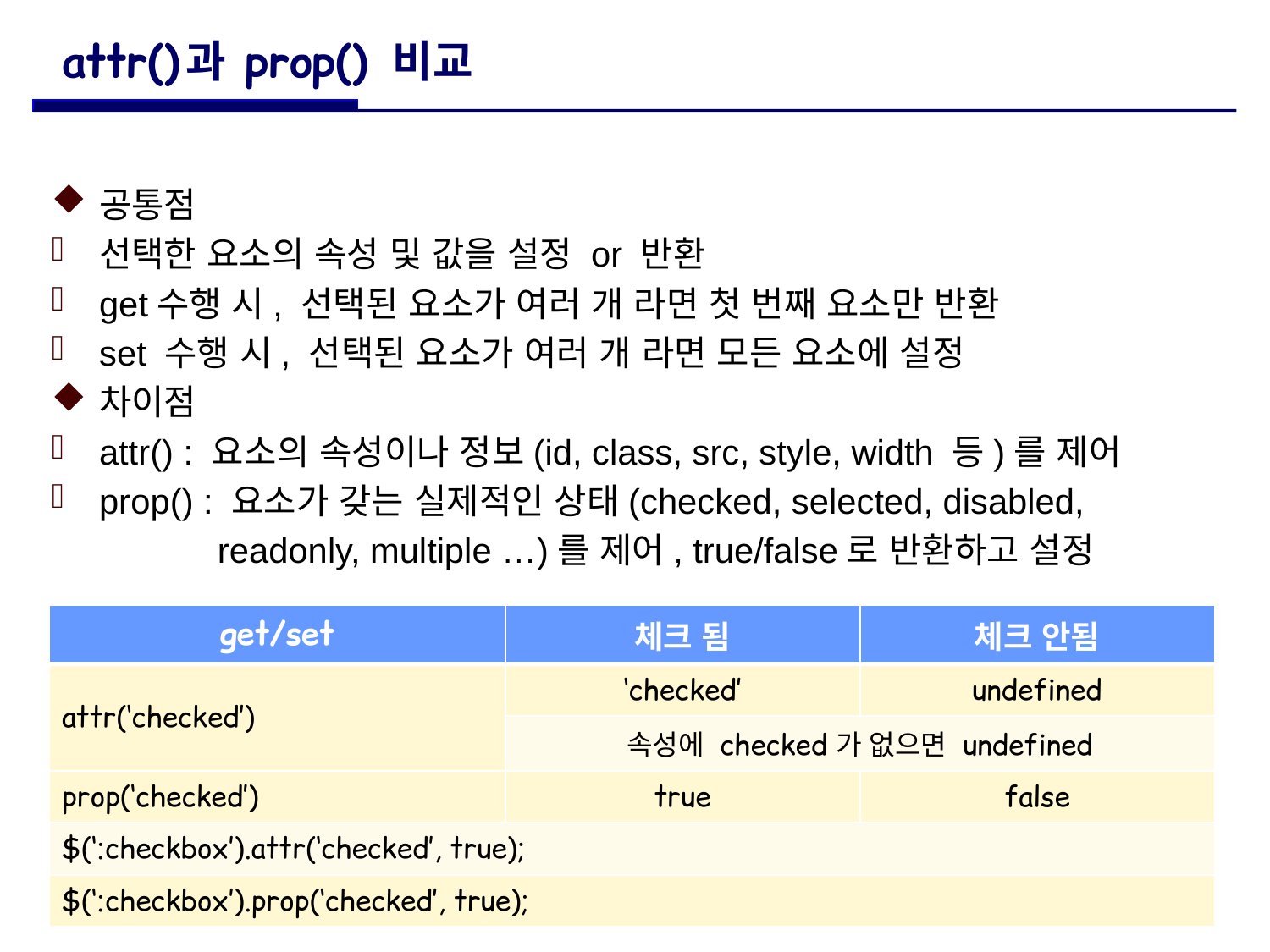

# attr()과 prop() 비교
공통점
선택한 요소의 속성 및 값을 설정 or 반환
get수행 시, 선택된 요소가 여러 개 라면 첫 번째 요소만 반환
set 수행 시, 선택된 요소가 여러 개 라면 모든 요소에 설정
차이점
attr() : 요소의 속성이나 정보(id, class, src, style, width 등)를 제어
prop() : 요소가 갖는 실제적인 상태(checked, selected, disabled,
	    readonly, multiple …)를 제어, true/false로 반환하고 설정
| get/set | 체크 됨 | 체크 안됨 |
| --- | --- | --- |
| attr(‘checked’) | ‘checked’ | undefined |
|  | 속성에 checked가 없으면 undefined |  |
| prop(‘checked’) | true | false |
| $(‘:checkbox’).attr(‘checked’, true); |  |  |
| $(‘:checkbox’).prop(‘checked’, true); |  |  |